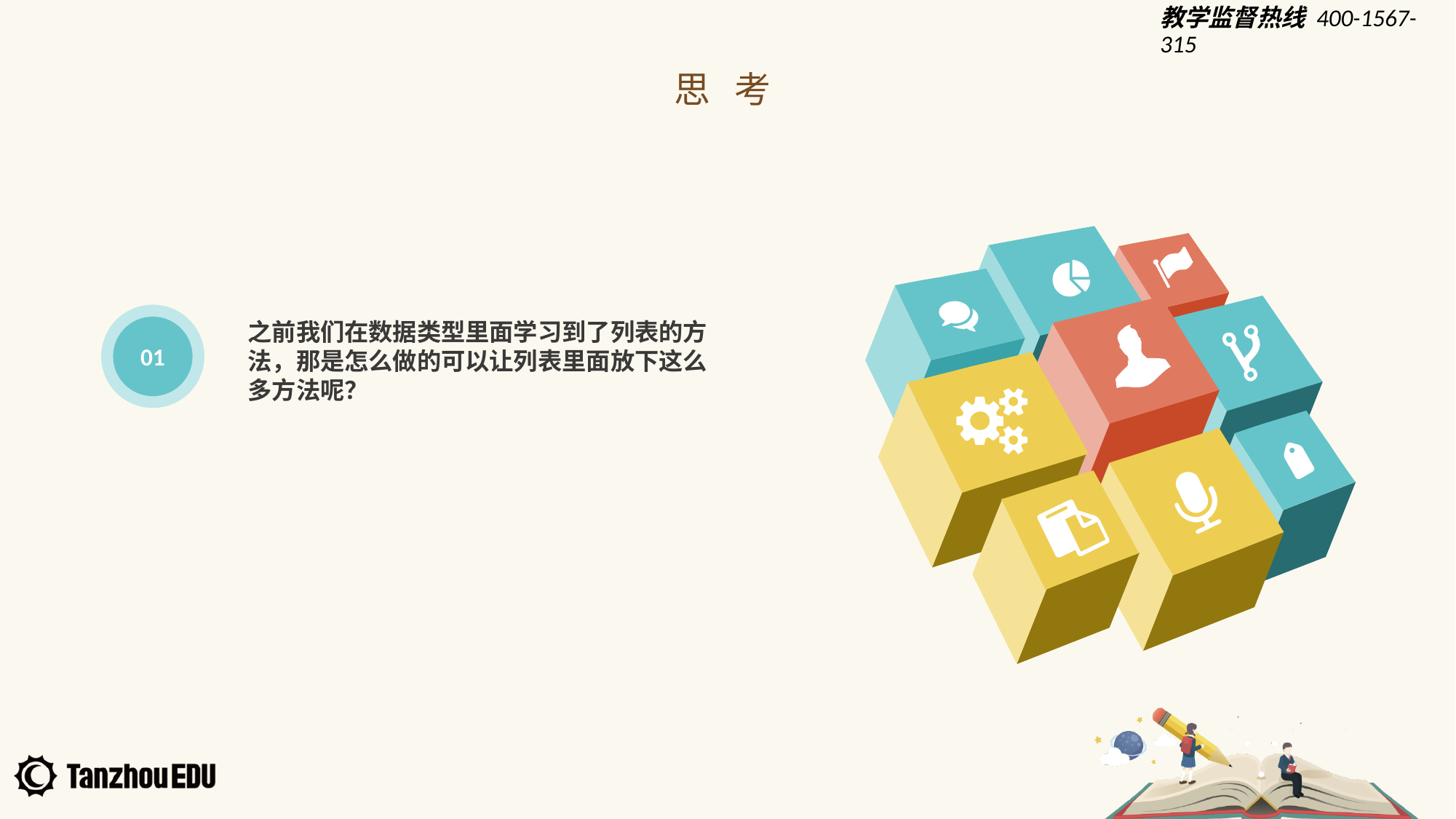

思   考

01
之前我们在数据类型里面学习到了列表的方法，那是怎么做的可以让列表里面放下这么多方法呢？